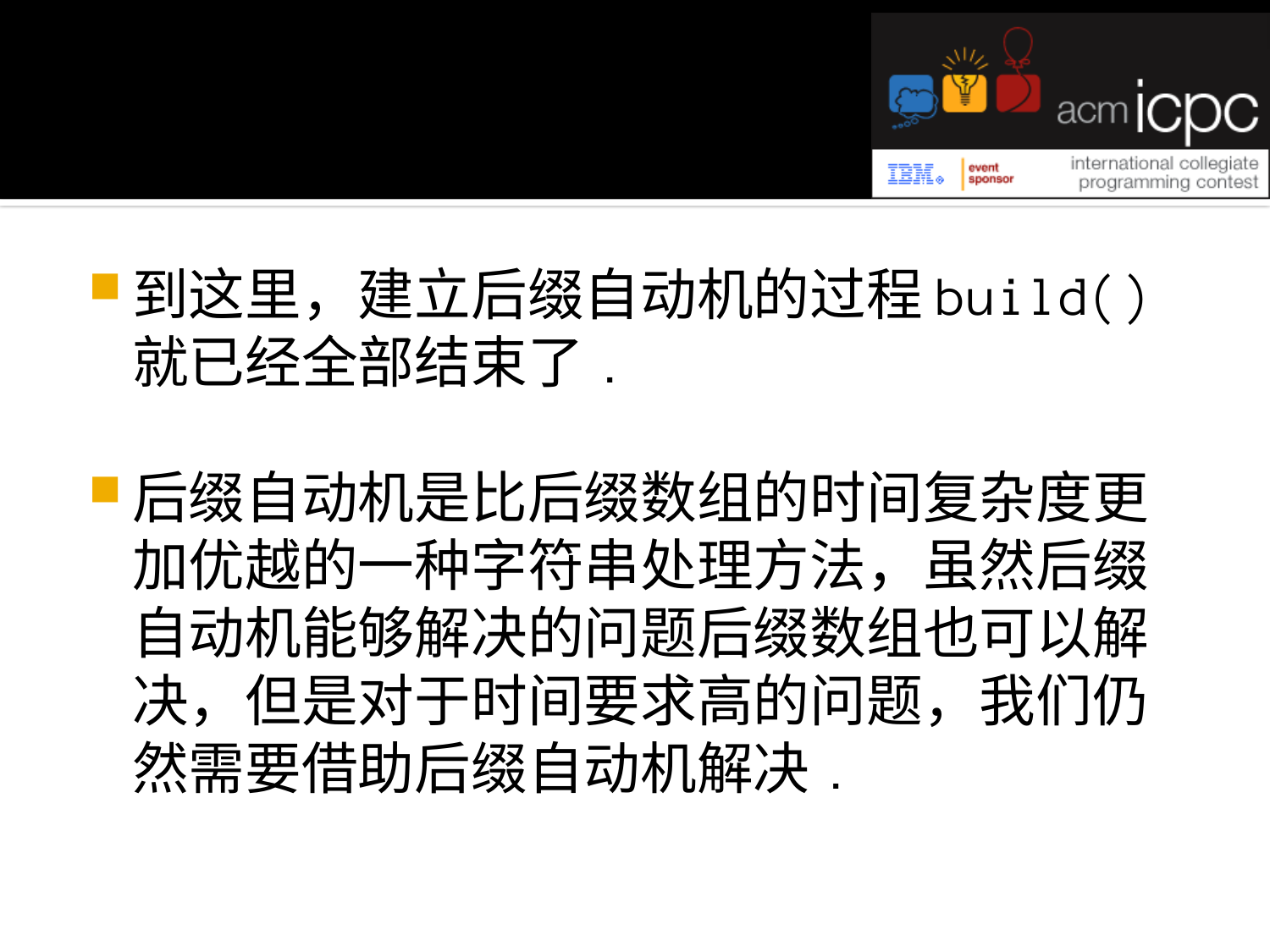

#
到这里，建立后缀自动机的过程build()就已经全部结束了.

后缀自动机是比后缀数组的时间复杂度更加优越的一种字符串处理方法，虽然后缀自动机能够解决的问题后缀数组也可以解决，但是对于时间要求高的问题，我们仍然需要借助后缀自动机解决.